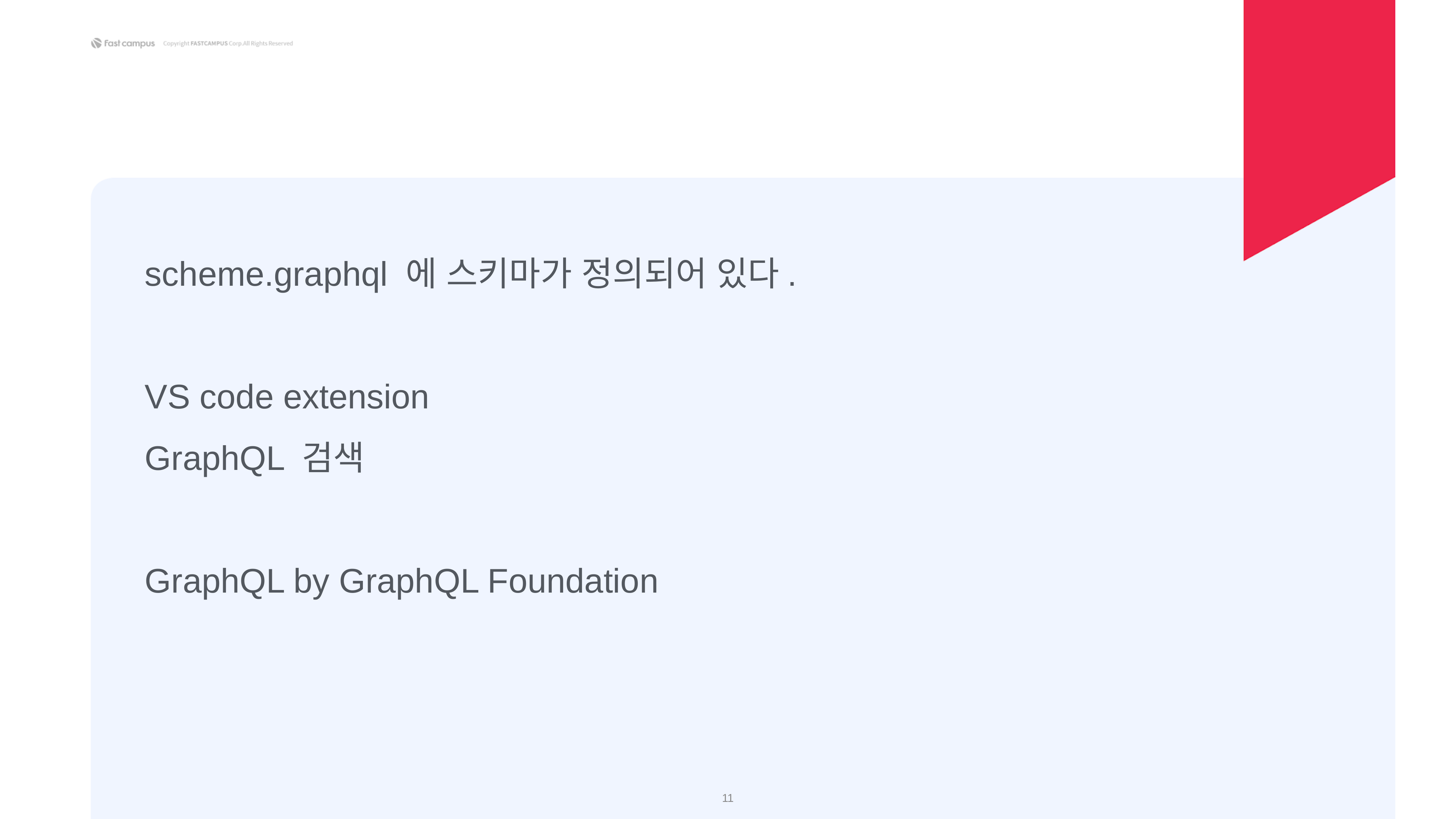

scheme.graphql 에 스키마가 정의되어 있다.

VS code extension
GraphQL 검색

GraphQL by GraphQL Foundation

11